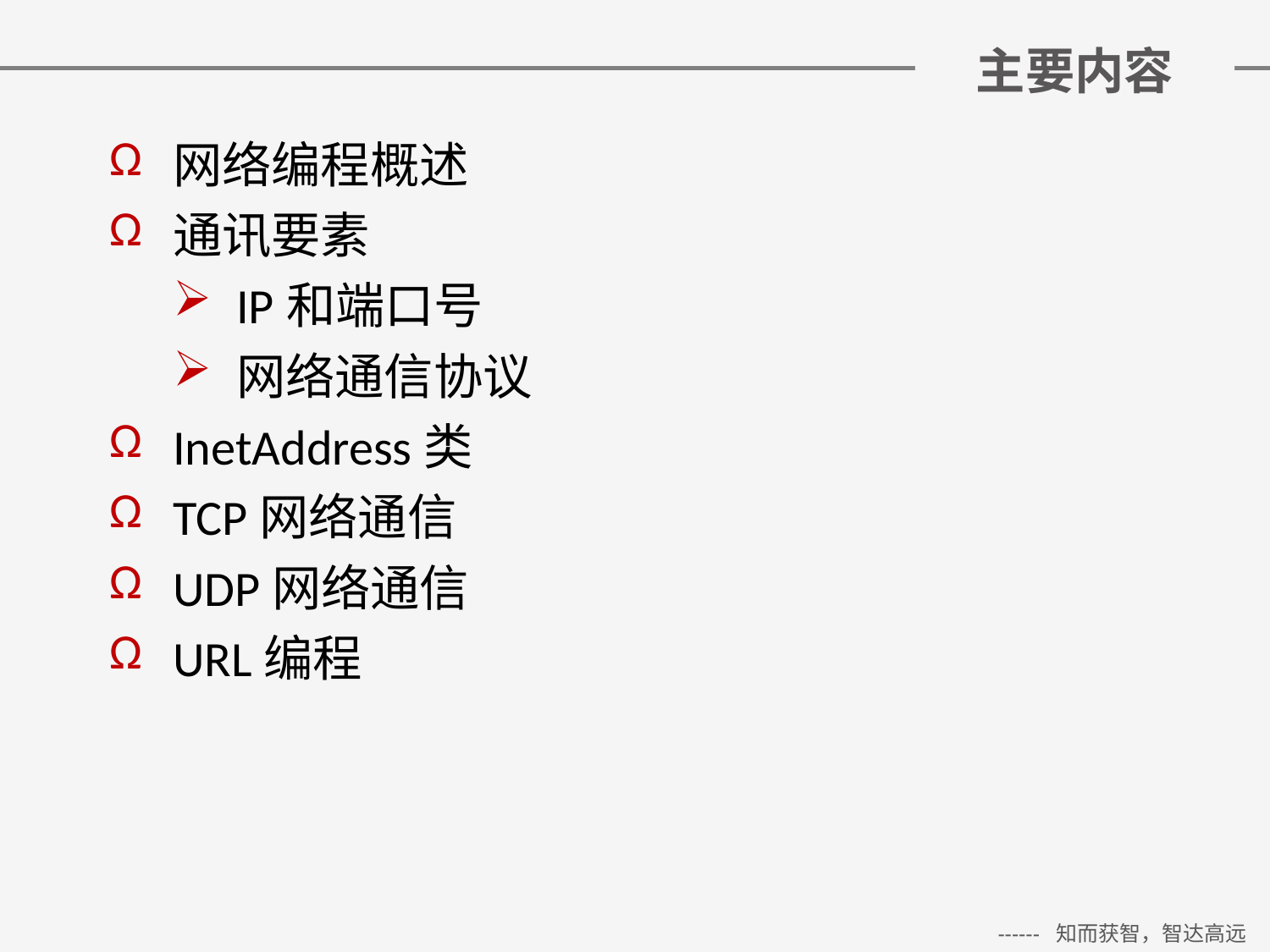

# 主要内容
网络编程概述
通讯要素
IP和端口号
网络通信协议
InetAddress类
TCP网络通信
UDP网络通信
URL编程